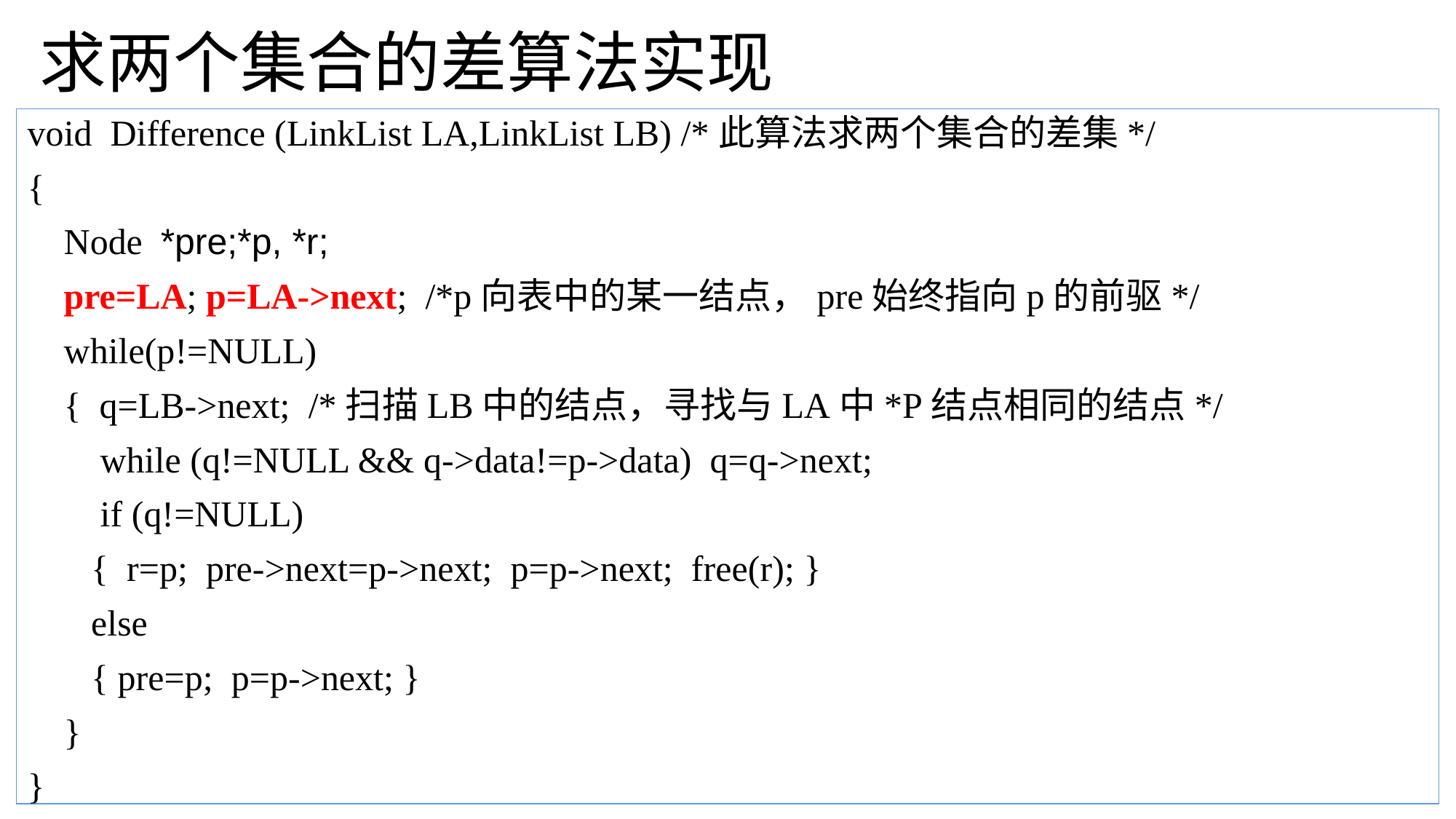

# 求两个集合的差算法实现
void  Difference (LinkList LA,LinkList LB) /*此算法求两个集合的差集*/
{
    Node  *pre;*p, *r;
    pre=LA; p=LA->next;  /*p向表中的某一结点，pre始终指向p的前驱*/
    while(p!=NULL)
    {  q=LB->next;  /*扫描LB中的结点，寻找与LA中*P结点相同的结点*/
        while (q!=NULL && q->data!=p->data)  q=q->next;
        if (q!=NULL)
       {  r=p;  pre->next=p->next;  p=p->next;  free(r); }
       else
       { pre=p;  p=p->next; }
    }
}

46